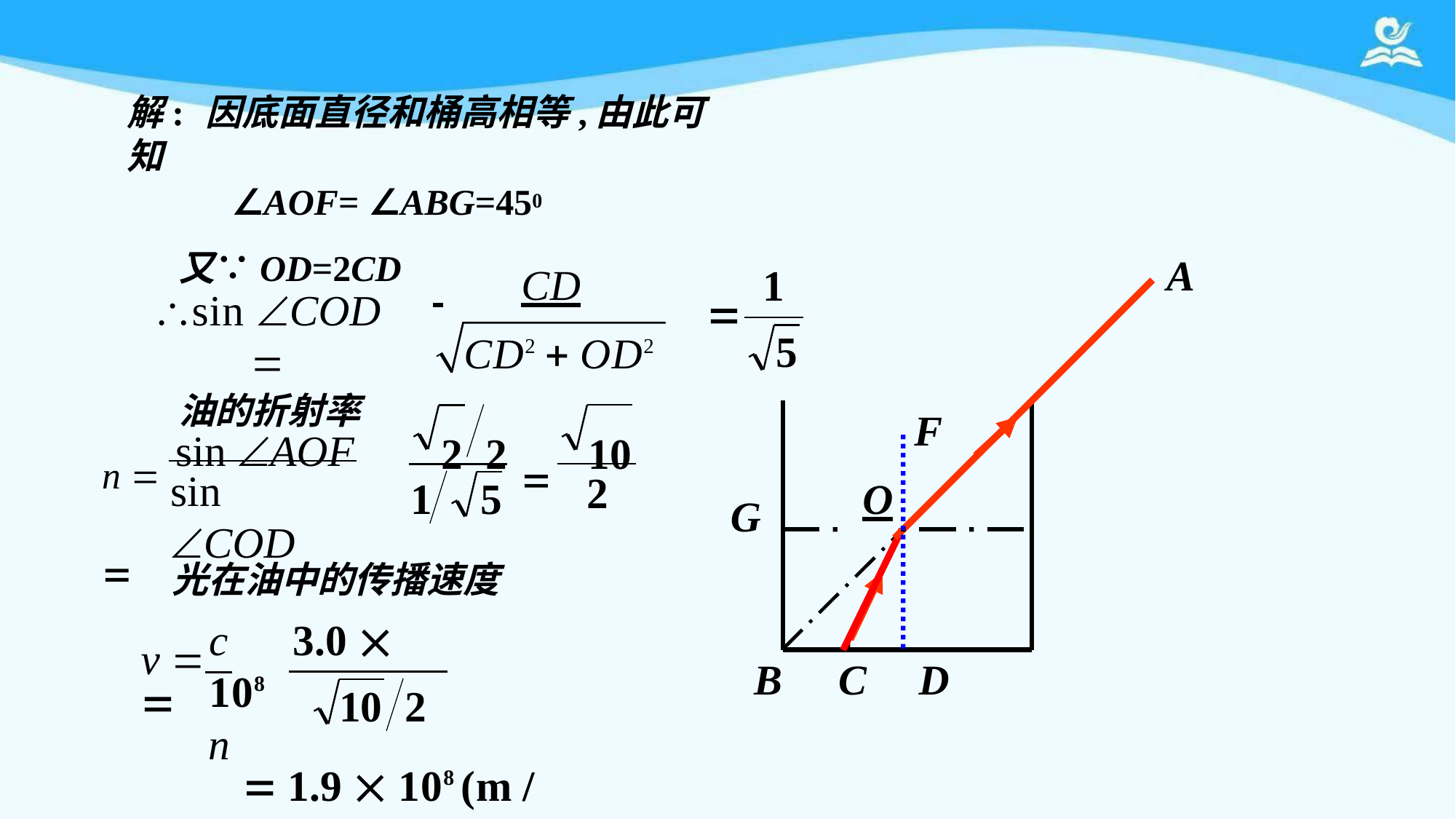

解:	因底面直径和桶高相等,由此可知
∠AOF= ∠ABG=450
又∵OD=2CD
A
1
 	CD

∴sin ∠COD =
油的折射率

=
CD2 + OD2
2	2 =	10

5

n = sin ∠AOF	=

F

sin ∠COD

2

1	5
O

G

光在油中的传播速度

c	3.0 × 108

v =	=
n

B	C	D

10	2

= 1.9 × 108 (m / s)